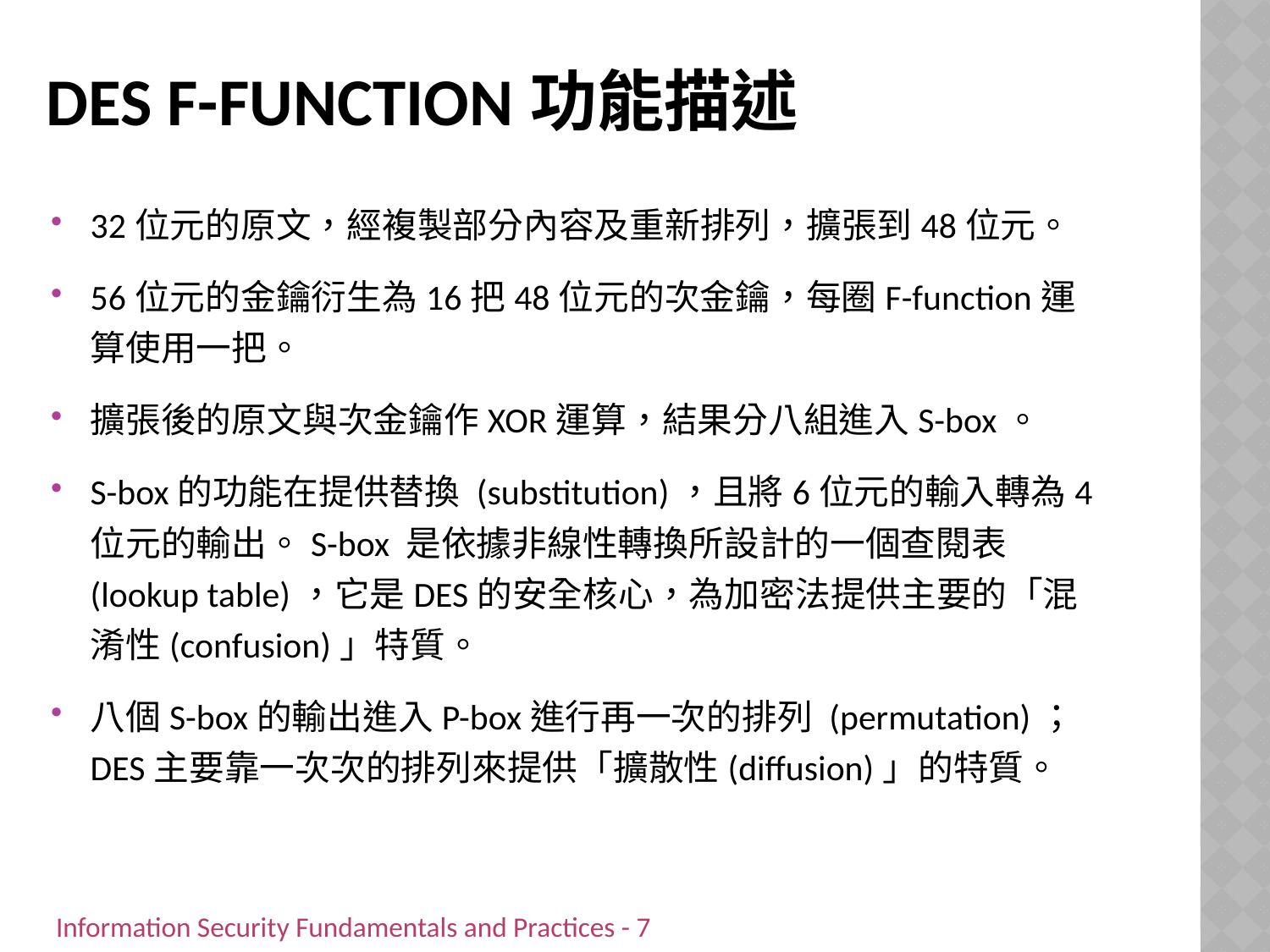

# DES F-Function功能描述
32位元的原文，經複製部分內容及重新排列，擴張到48位元。
56位元的金鑰衍生為16把48位元的次金鑰，每圈F-function運算使用一把。
擴張後的原文與次金鑰作XOR運算，結果分八組進入S-box。
S-box的功能在提供替換 (substitution)，且將6位元的輸入轉為4位元的輸出。S-box 是依據非線性轉換所設計的一個查閱表(lookup table)，它是DES的安全核心，為加密法提供主要的「混淆性(confusion)」特質。
八個S-box的輸出進入P-box進行再一次的排列 (permutation)；DES主要靠一次次的排列來提供「擴散性(diffusion)」的特質。